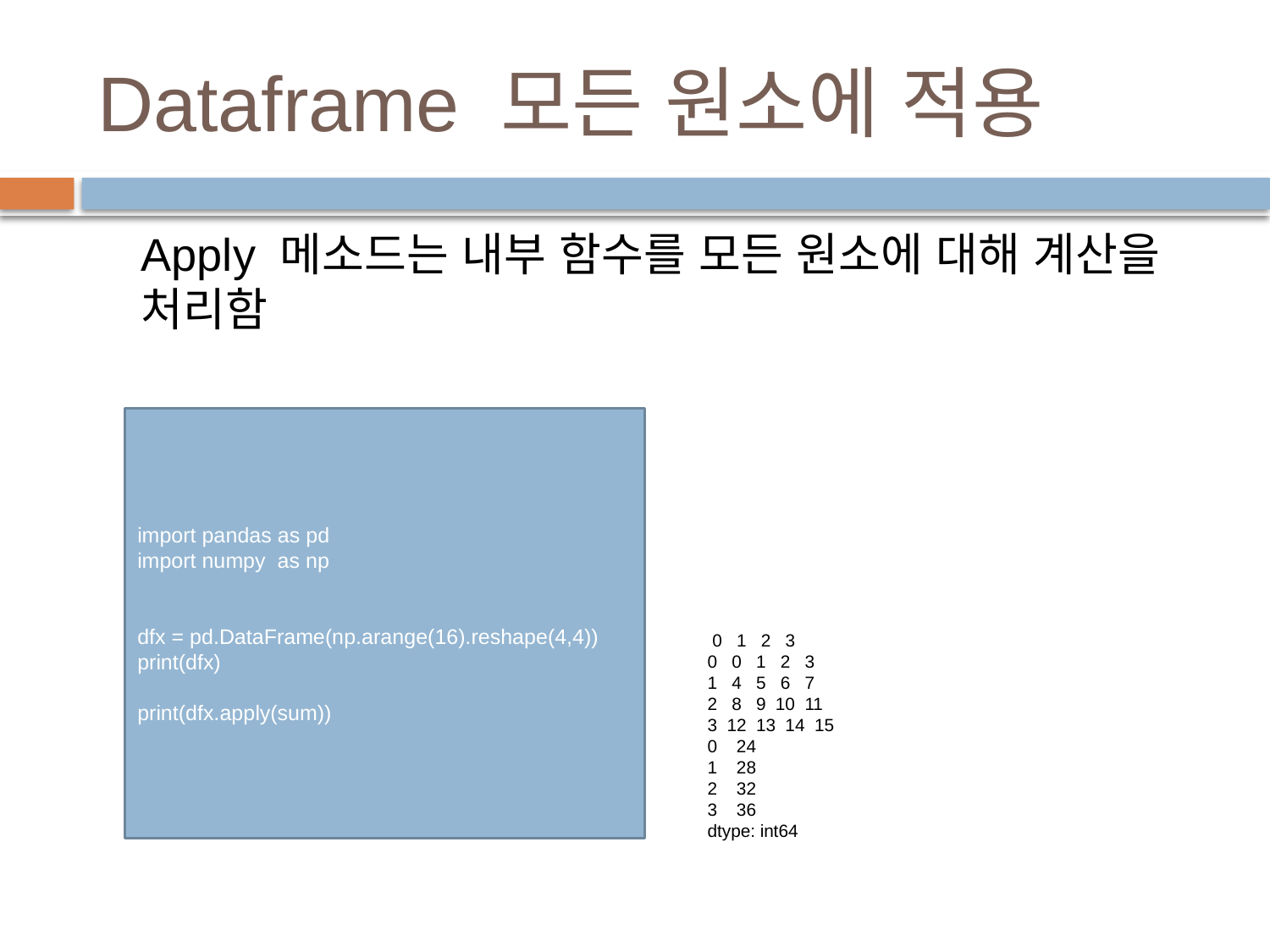

# Dataframe 모든 원소에 적용
Apply 메소드는 내부 함수를 모든 원소에 대해 계산을 처리함
import pandas as pd
import numpy  as np

dfx = pd.DataFrame(np.arange(16).reshape(4,4))
print(dfx)

print(dfx.apply(sum))
 0   1   2   3
0   0   1   2   3
1   4   5   6   7
2   8   9  10  11
3  12  13  14  15
0    24
1    28
2    32
3    36
dtype: int64